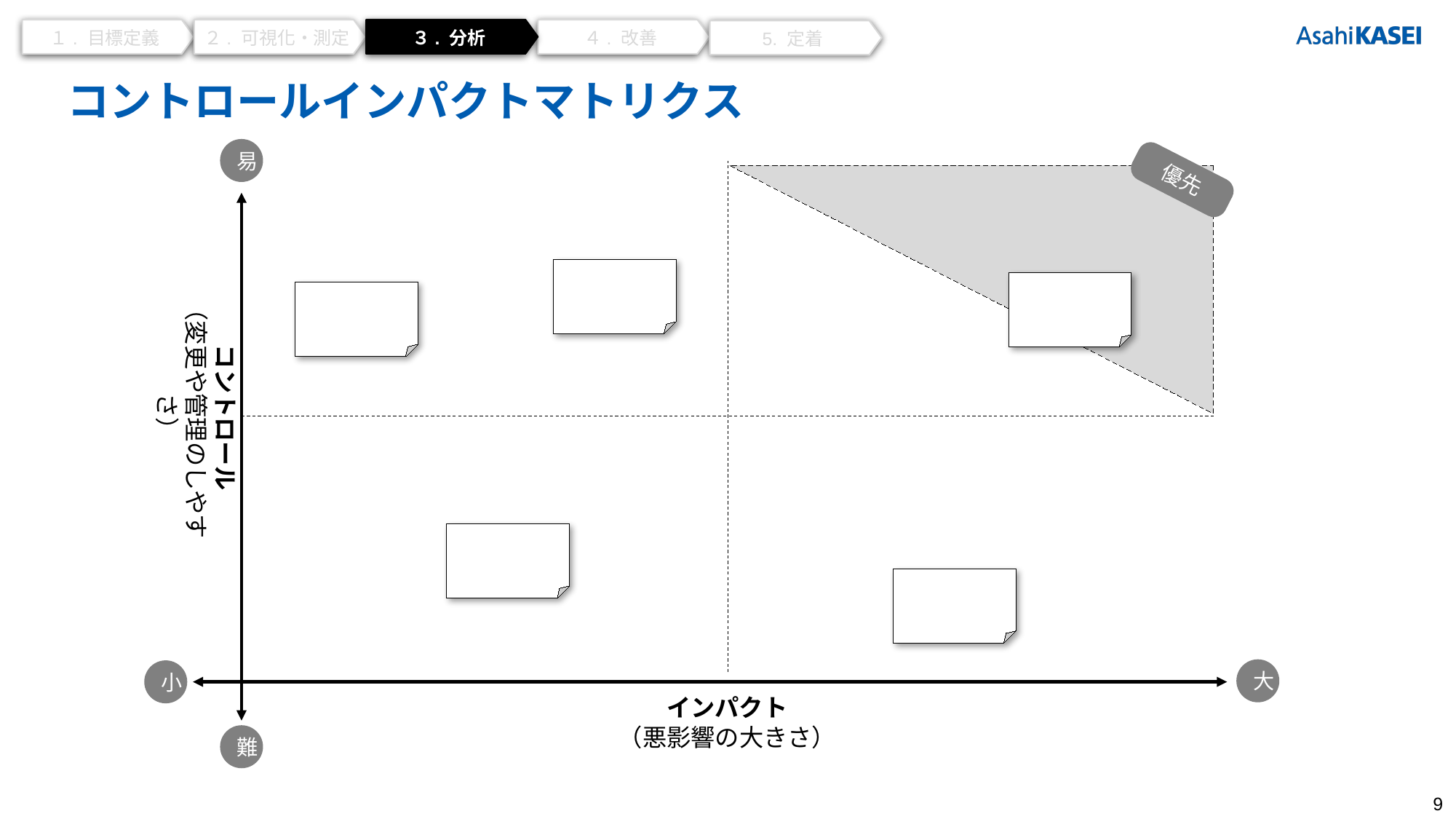

１. 目標定義
２. 可視化・測定
３. 分析
４. 改善
5. 定着
# コントロールインパクトマトリクス
易
優先

コントロール
（変更や管理のしやすさ）

大
小
インパクト
（悪影響の大きさ）
難
9